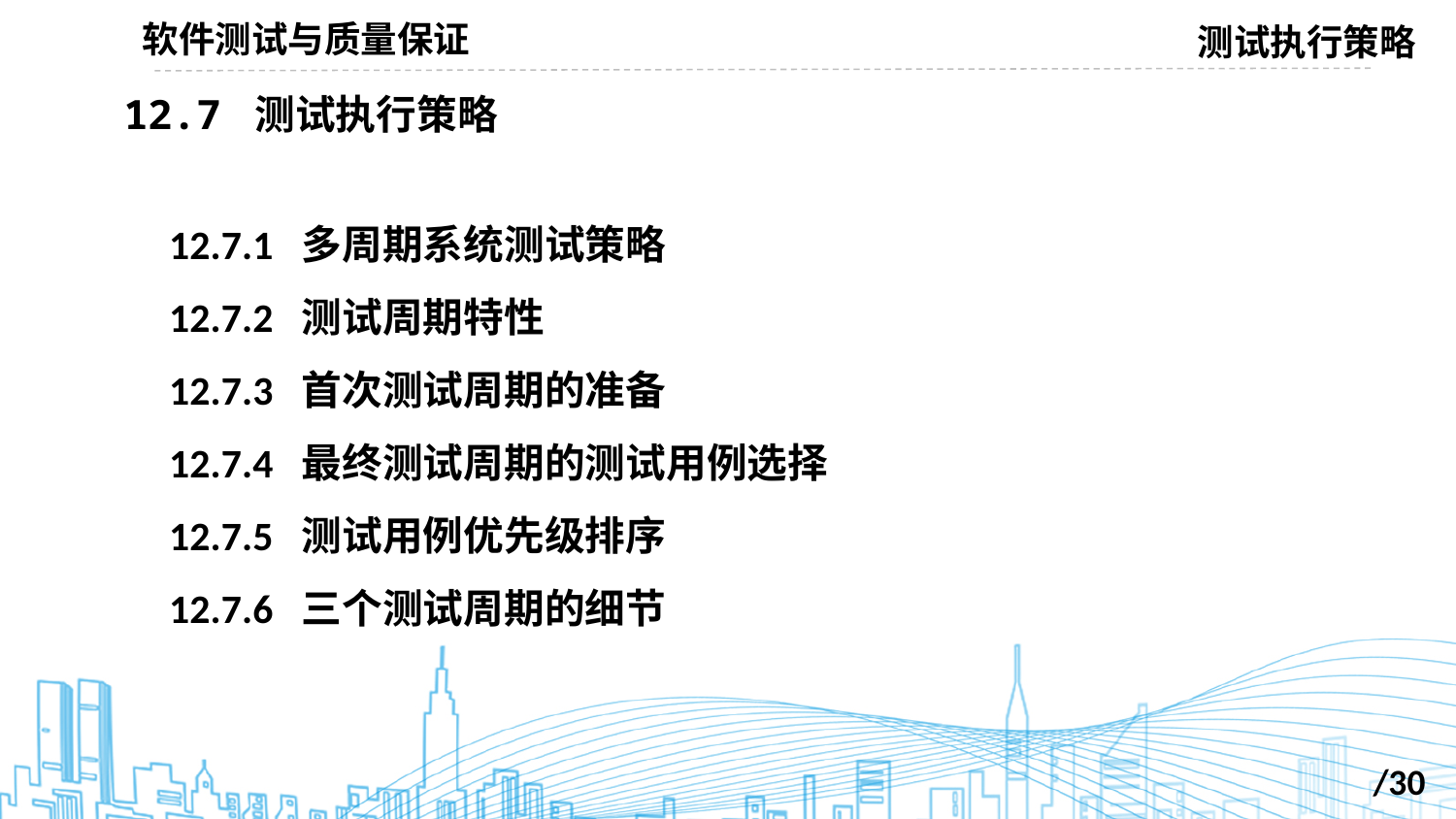

软件测试与质量保证
测试执行策略
12.7 测试执行策略
12.7.1  多周期系统测试策略
12.7.2  测试周期特性
12.7.3  首次测试周期的准备
12.7.4  最终测试周期的测试用例选择
12.7.5  测试用例优先级排序
12.7.6  三个测试周期的细节
6